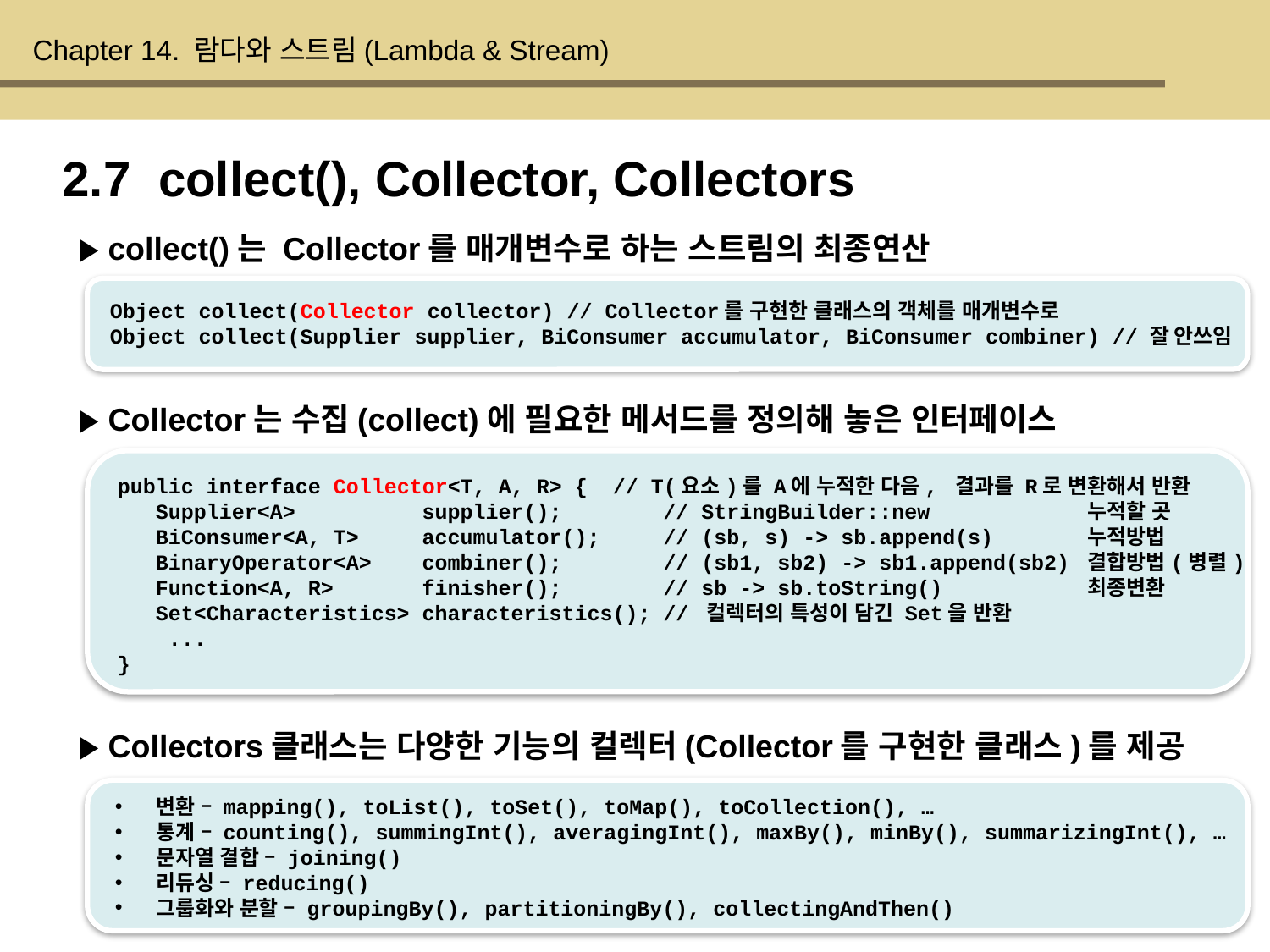

Chapter 14. 람다와 스트림(Lambda & Stream)

2.7  collect(), Collector, Collectors
▶ collect()는 Collector를 매개변수로 하는 스트림의 최종연산

Object collect(Collector collector) // Collector를 구현한 클래스의 객체를 매개변수로
Object collect(Supplier supplier, BiConsumer accumulator, BiConsumer combiner) // 잘 안쓰임
▶ Collector는 수집(collect)에 필요한 메서드를 정의해 놓은 인터페이스

 public interface Collector<T, A, R> {  // T(요소)를 A에 누적한 다음, 결과를 R로 변환해서 반환
    Supplier<A>          supplier();        // StringBuilder::new            누적할 곳
    BiConsumer<A, T>     accumulator();     // (sb, s) -> sb.append(s)       누적방법
    BinaryOperator<A>    combiner();        // (sb1, sb2) -> sb1.append(sb2) 결합방법(병렬)
    Function<A, R>       finisher();        // sb -> sb.toString()           최종변환
    Set<Characteristics> characteristics(); // 컬렉터의 특성이 담긴 Set을 반환
     ...
 }
▶ Collectors클래스는 다양한 기능의 컬렉터(Collector를 구현한 클래스)를 제공

 변환 – mapping(), toList(), toSet(), toMap(), toCollection(), …
 통계 – counting(), summingInt(), averagingInt(), maxBy(), minBy(), summarizingInt(), …
 문자열 결합 – joining()
 리듀싱 – reducing()
 그룹화와 분할 – groupingBy(), partitioningBy(), collectingAndThen()